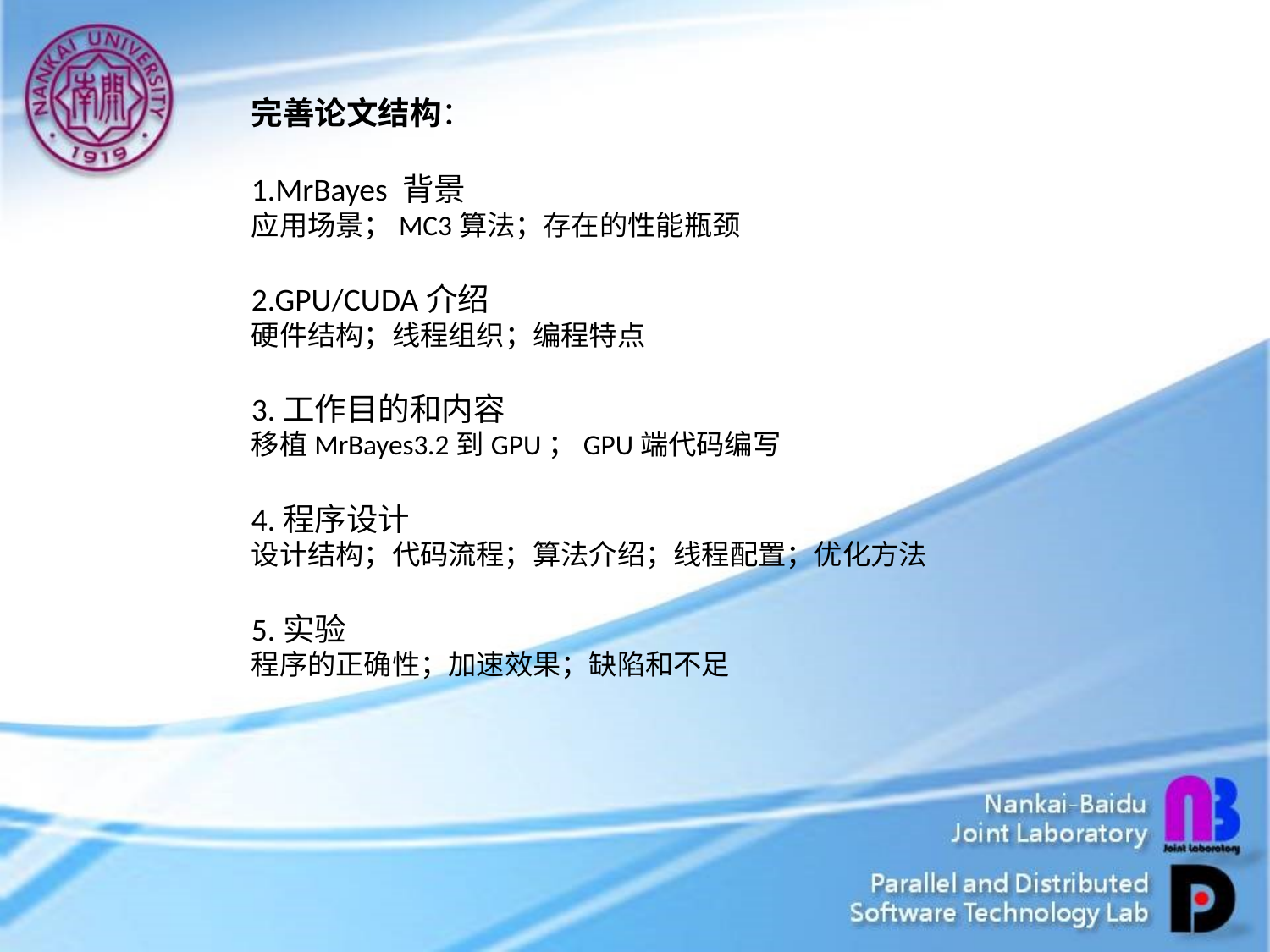

完善论文结构：

1.MrBayes 背景
应用场景；MC3算法；存在的性能瓶颈

2.GPU/CUDA介绍
硬件结构；线程组织；编程特点

3.工作目的和内容
移植MrBayes3.2到GPU；GPU端代码编写

4.程序设计
设计结构；代码流程；算法介绍；线程配置；优化方法

5.实验
程序的正确性；加速效果；缺陷和不足